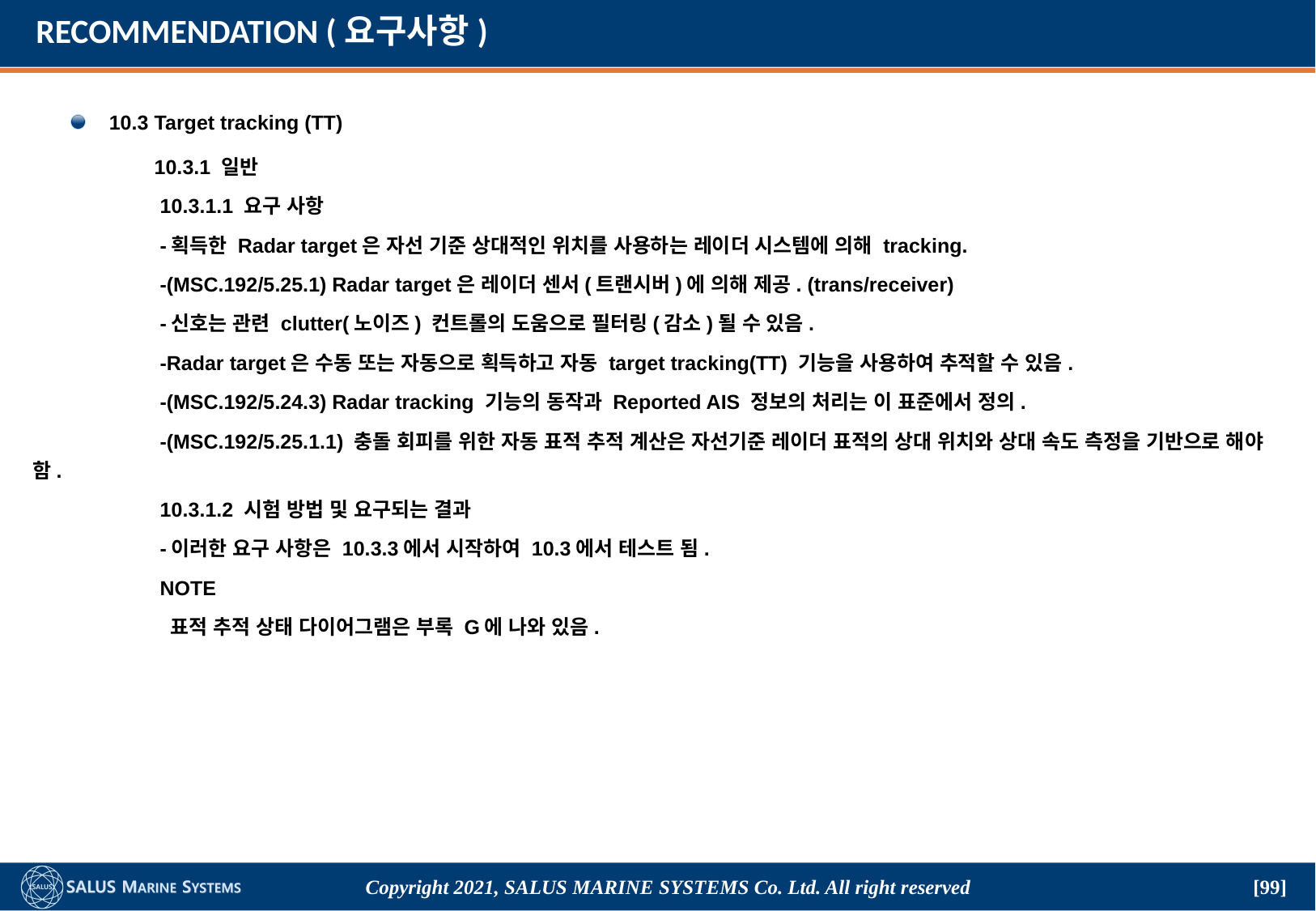

# RECOMMENDATION (요구사항)
10.3 Target tracking (TT)
	10.3.1 일반
	 10.3.1.1 요구 사항
	 -획득한 Radar target은 자선 기준 상대적인 위치를 사용하는 레이더 시스템에 의해 tracking.
	 -(MSC.192/5.25.1) Radar target은 레이더 센서(트랜시버)에 의해 제공. (trans/receiver)
	 -신호는 관련 clutter(노이즈) 컨트롤의 도움으로 필터링(감소)될 수 있음.
	 -Radar target은 수동 또는 자동으로 획득하고 자동 target tracking(TT) 기능을 사용하여 추적할 수 있음.
	 -(MSC.192/5.24.3) Radar tracking 기능의 동작과 Reported AIS 정보의 처리는 이 표준에서 정의.
	 -(MSC.192/5.25.1.1) 충돌 회피를 위한 자동 표적 추적 계산은 자선기준 레이더 표적의 상대 위치와 상대 속도 측정을 기반으로 해야 함.
	 10.3.1.2 시험 방법 및 요구되는 결과
	 -이러한 요구 사항은 10.3.3에서 시작하여 10.3에서 테스트 됨.
	 NOTE
	  표적 추적 상태 다이어그램은 부록 G에 나와 있음.
Copyright 2021, SALUS Marine Systems Co. Ltd. All right reserved
[99]